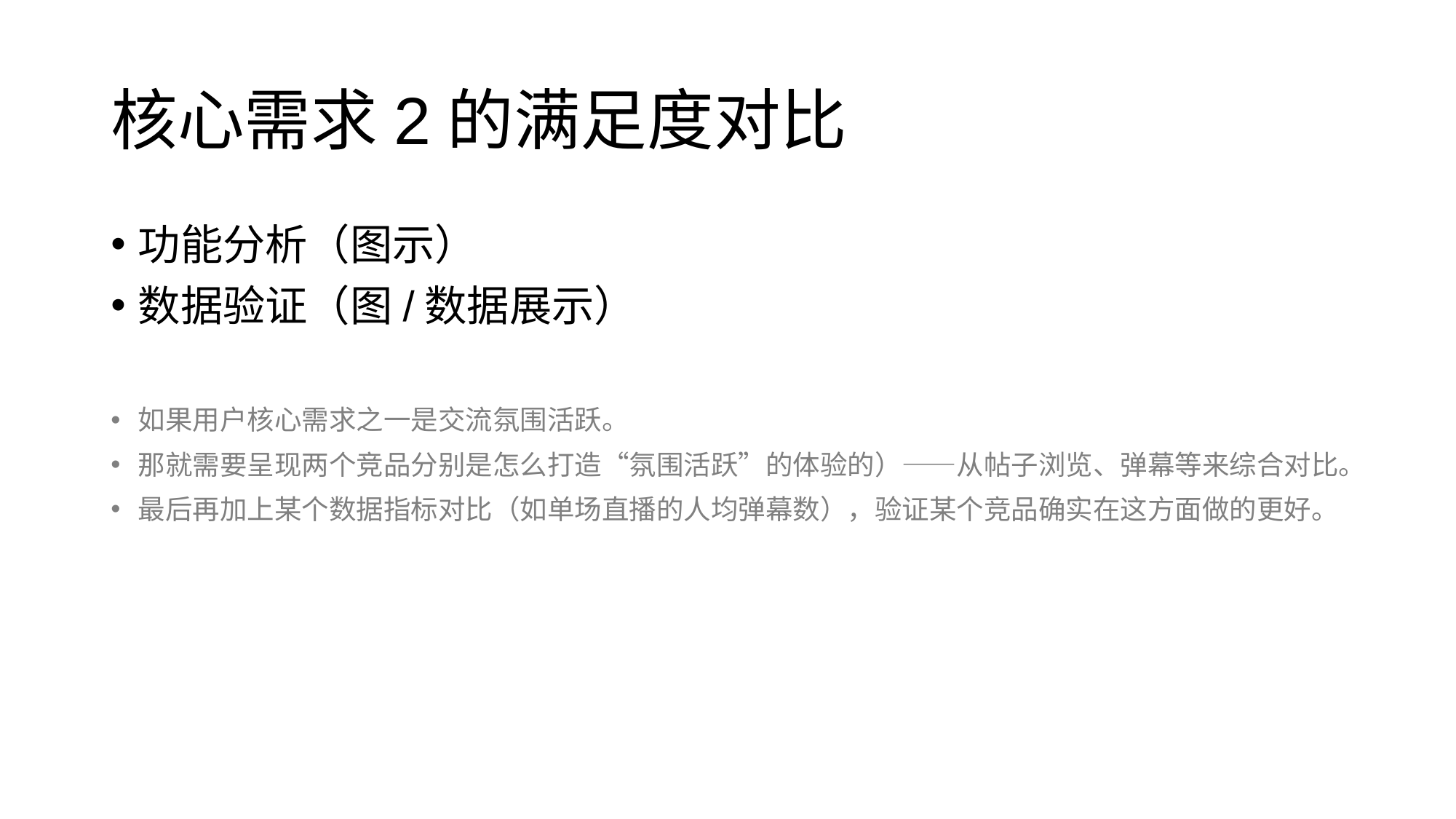

# 核心需求2的满足度对比
功能分析（图示）
数据验证（图/数据展示）

如果用户核心需求之一是交流氛围活跃。
那就需要呈现两个竞品分别是怎么打造“氛围活跃”的体验的）——从帖子浏览、弹幕等来综合对比。
最后再加上某个数据指标对比（如单场直播的人均弹幕数），验证某个竞品确实在这方面做的更好。